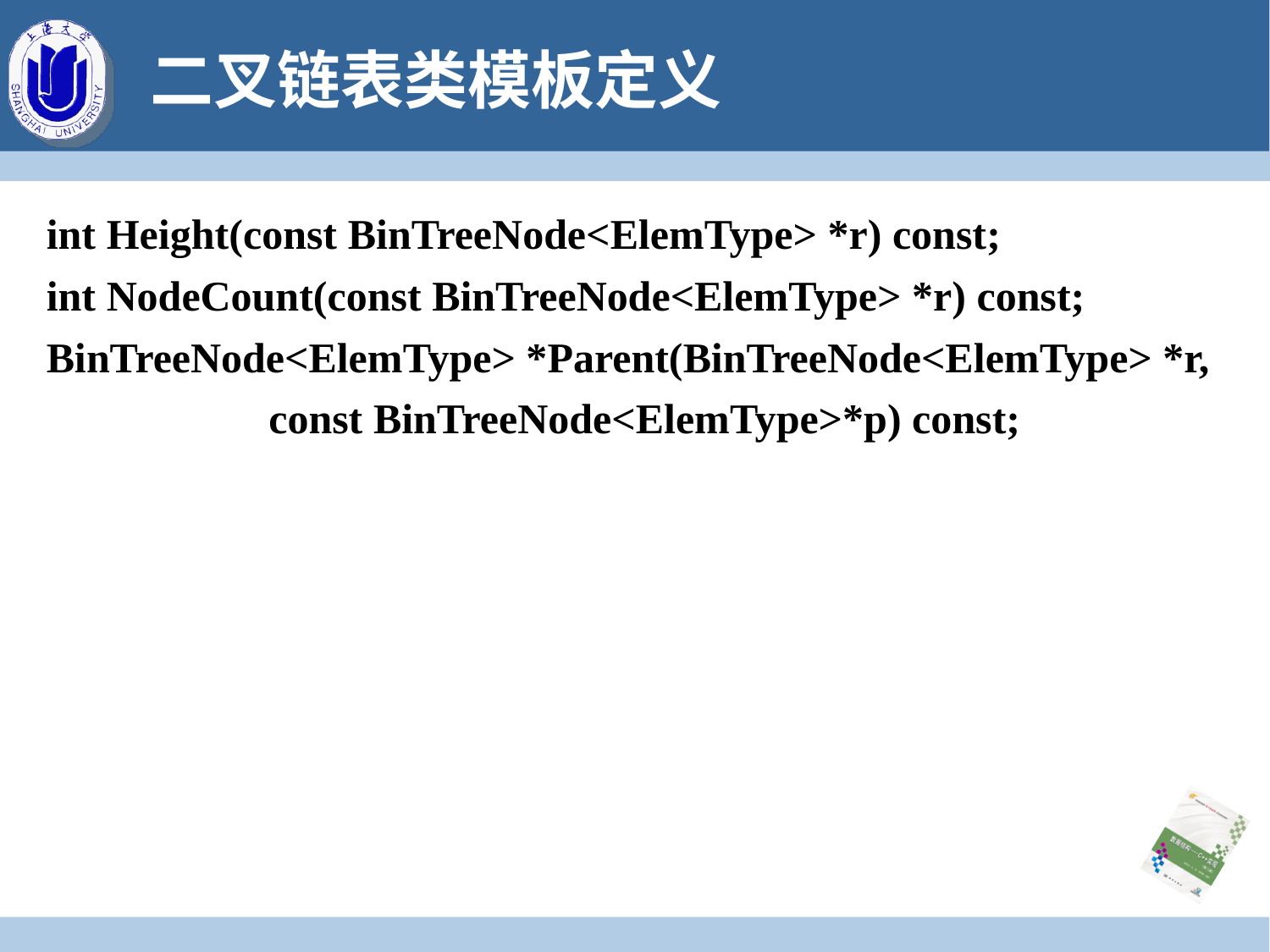

# 二叉链表类模板定义
   int Height(const BinTreeNode<ElemType> *r) const;
   int NodeCount(const BinTreeNode<ElemType> *r) const;
   BinTreeNode<ElemType> *Parent(BinTreeNode<ElemType> *r,
		const BinTreeNode<ElemType>*p) const;